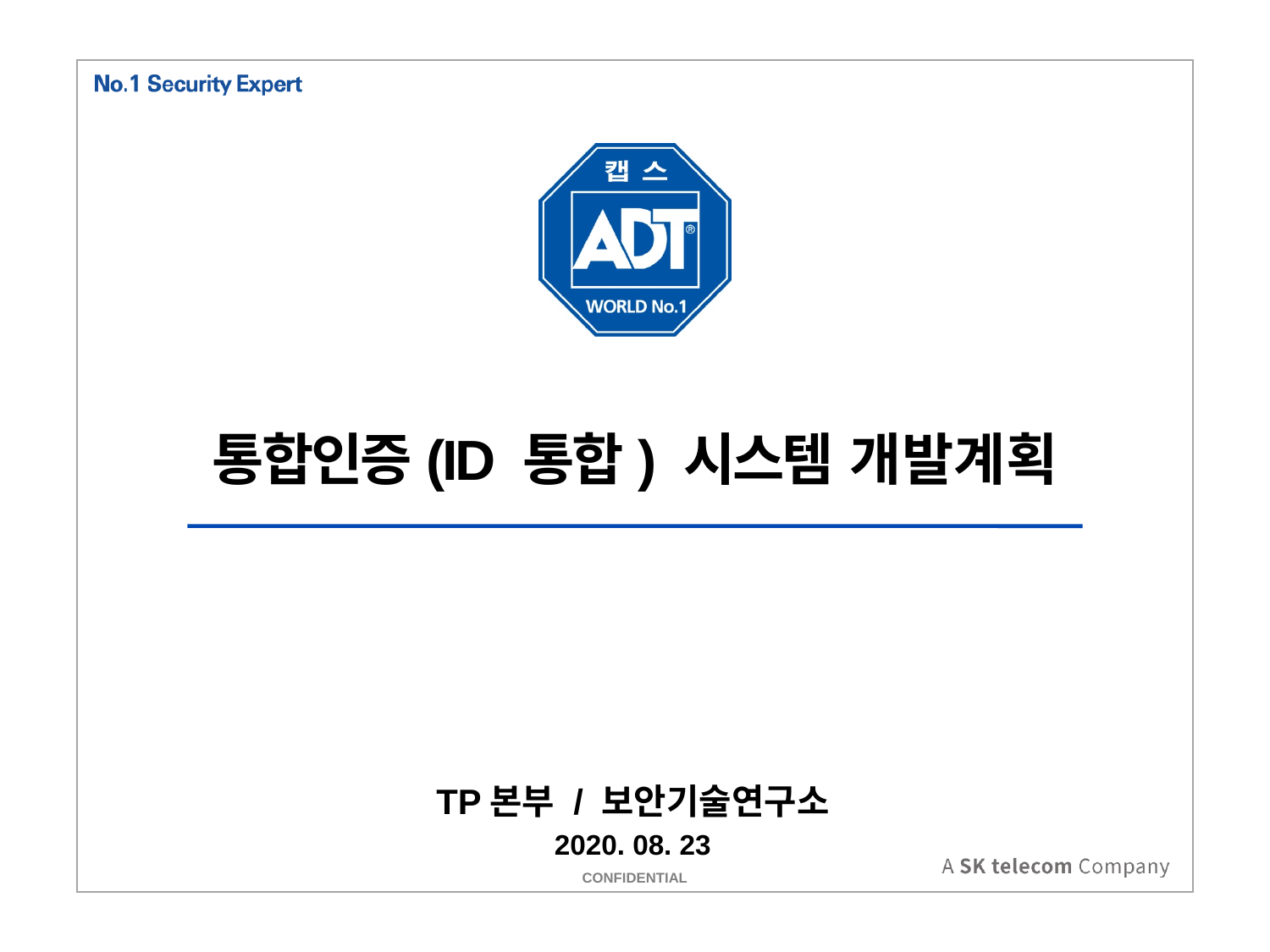

통합인증(ID 통합) 시스템 개발계획
TP본부 / 보안기술연구소
2020. 08. 23